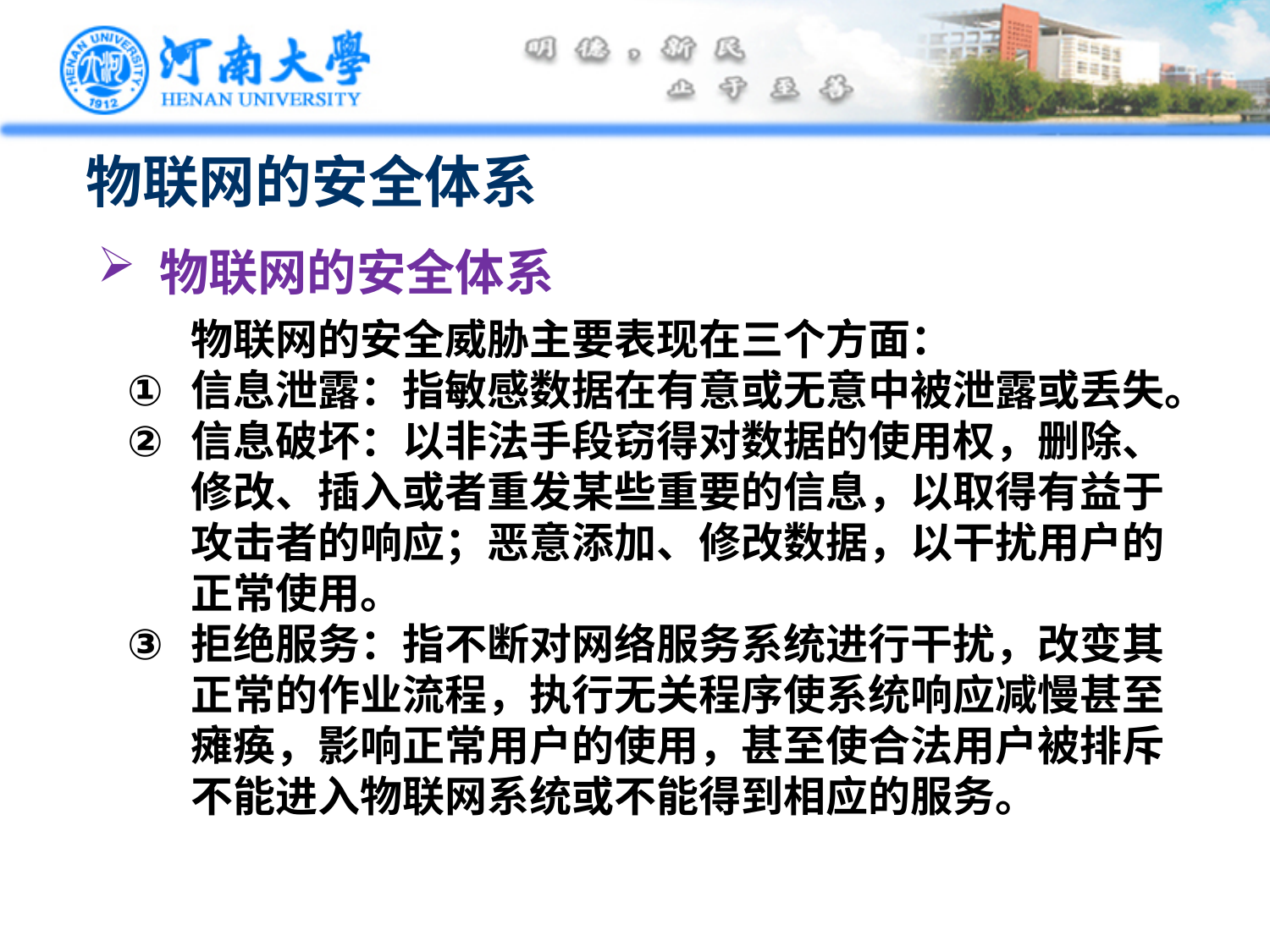

物联网的安全体系
 物联网的安全体系
物联网的安全威胁主要表现在三个方面：
信息泄露：指敏感数据在有意或无意中被泄露或丢失。
信息破坏：以非法手段窃得对数据的使用权，删除、修改、插入或者重发某些重要的信息，以取得有益于攻击者的响应；恶意添加、修改数据，以干扰用户的正常使用。
拒绝服务：指不断对网络服务系统进行干扰，改变其正常的作业流程，执行无关程序使系统响应减慢甚至瘫痪，影响正常用户的使用，甚至使合法用户被排斥不能进入物联网系统或不能得到相应的服务。